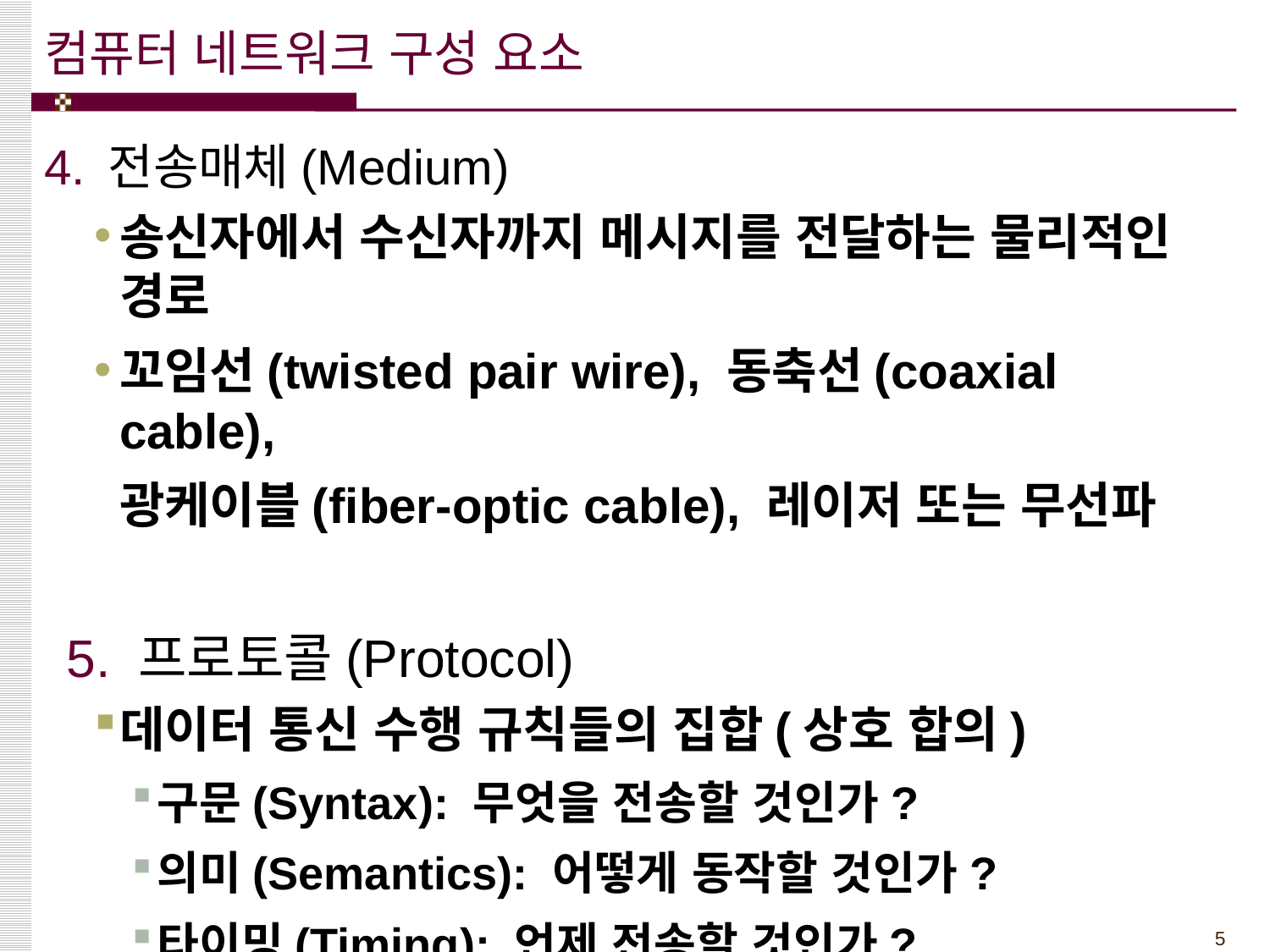

# 컴퓨터 네트워크 구성 요소
전송매체(Medium)
송신자에서 수신자까지 메시지를 전달하는 물리적인 경로
꼬임선(twisted pair wire), 동축선(coaxial cable),
	광케이블(fiber-optic cable), 레이저 또는 무선파

프로토콜(Protocol)
데이터 통신 수행 규칙들의 집합(상호 합의)
구문(Syntax): 무엇을 전송할 것인가?
의미(Semantics): 어떻게 동작할 것인가?
타이밍(Timing): 언제 전송할 것인가?